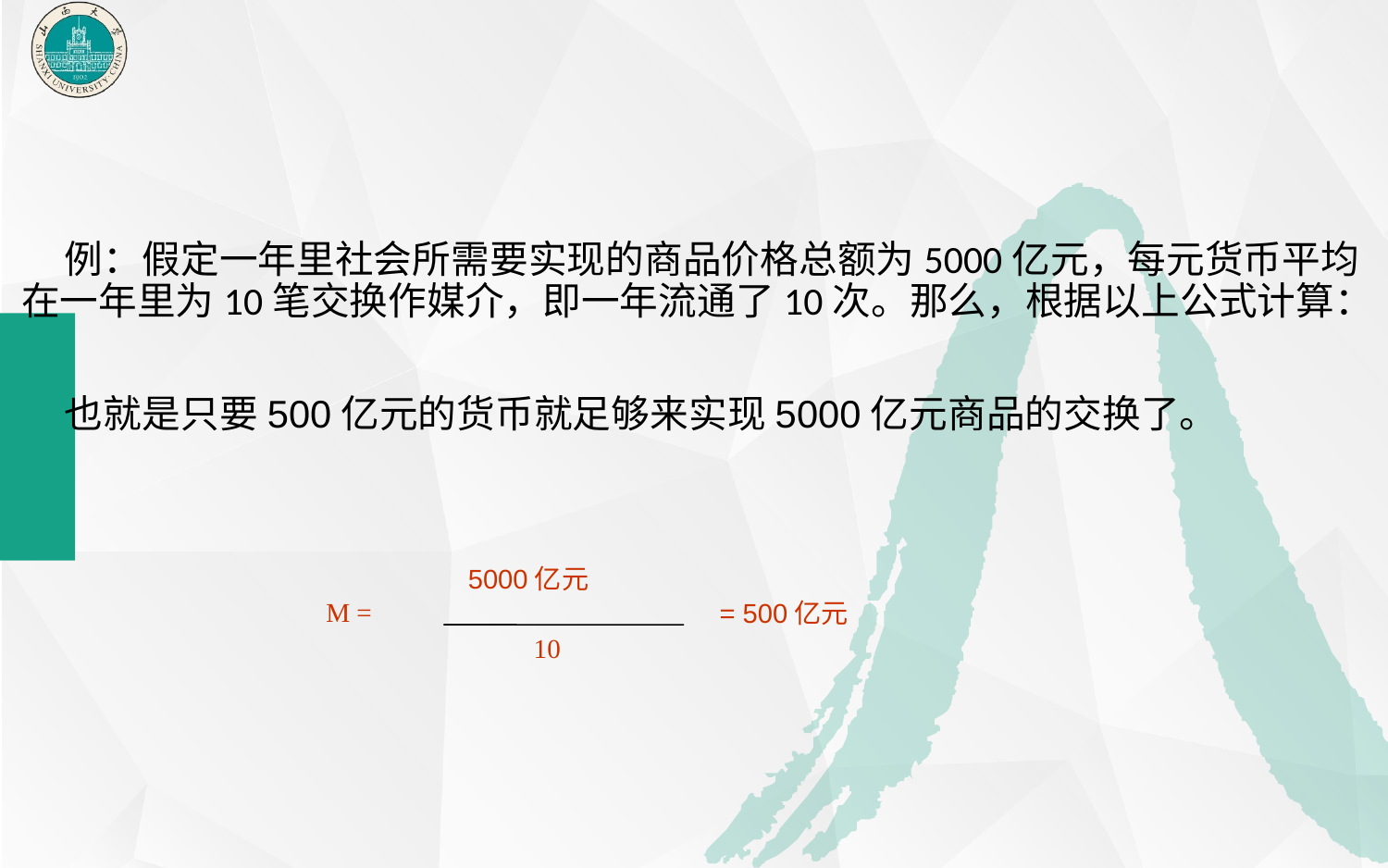

例：假定一年里社会所需要实现的商品价格总额为5000亿元，每元货币平均在一年里为10笔交换作媒介，即一年流通了10次。那么，根据以上公式计算：

    也就是只要500亿元的货币就足够来实现5000亿元商品的交换了。

5000亿元
M =
= 500亿元

10